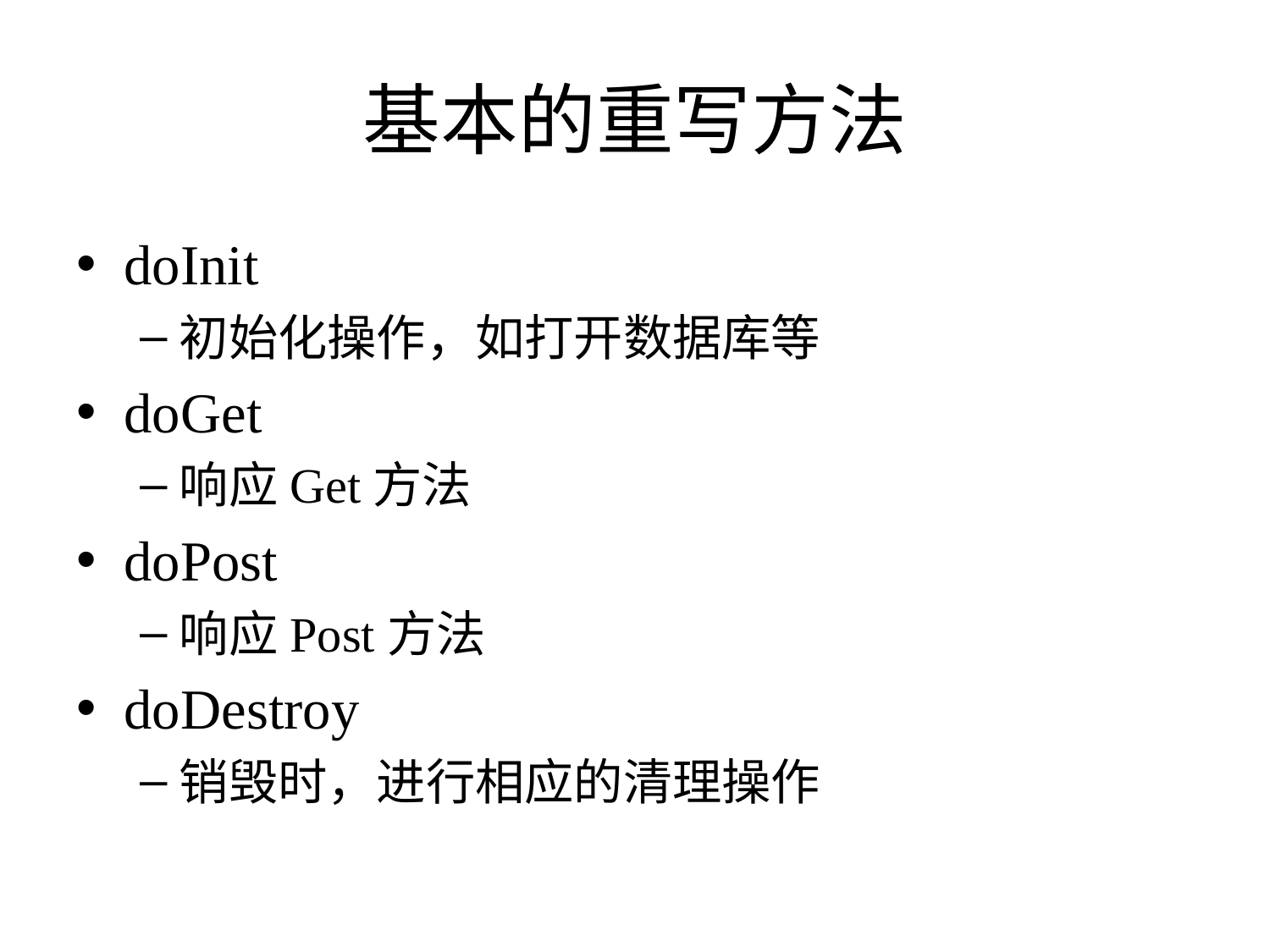

# 基本的重写方法
doInit
初始化操作，如打开数据库等
doGet
响应Get方法
doPost
响应Post方法
doDestroy
销毁时，进行相应的清理操作